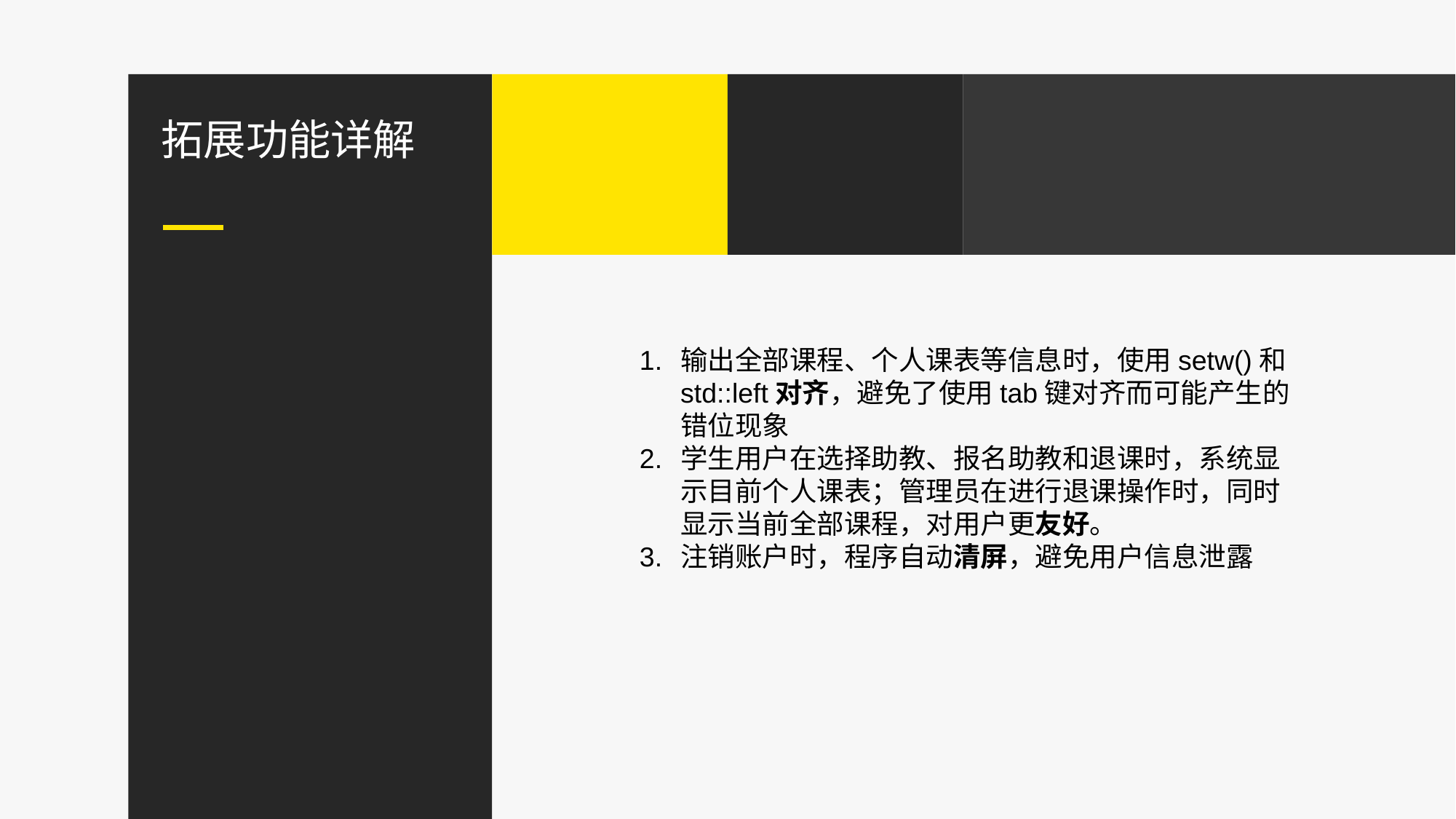

拓展功能详解

输出全部课程、个人课表等信息时，使用setw()和std::left对齐，避免了使用tab键对齐而可能产生的错位现象
学生用户在选择助教、报名助教和退课时，系统显示目前个人课表；管理员在进行退课操作时，同时显示当前全部课程，对用户更友好。
注销账户时，程序自动清屏，避免用户信息泄露